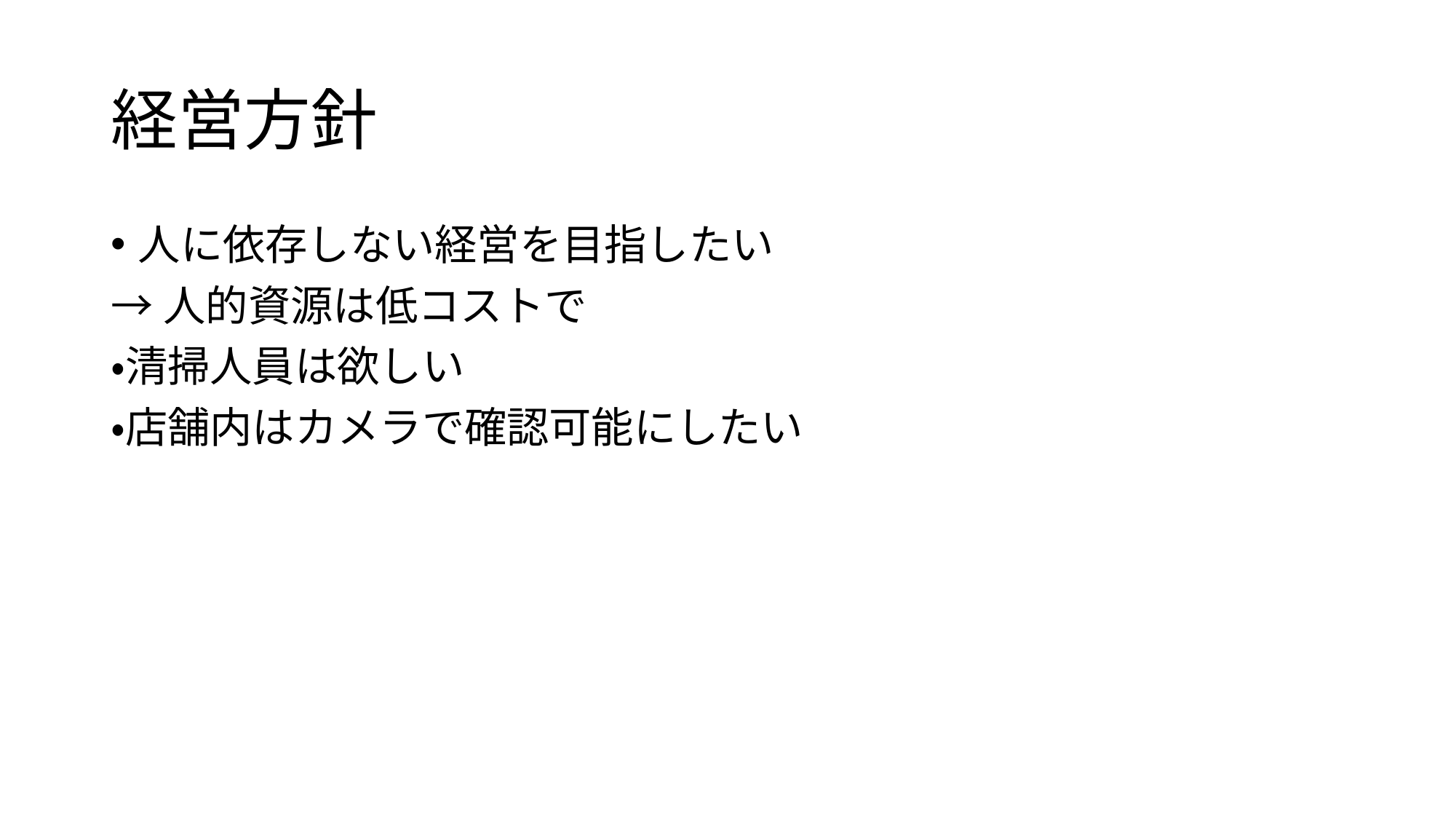

# 経営方針
人に依存しない経営を目指したい
→人的資源は低コストで
・清掃人員は欲しい
・店舗内はカメラで確認可能にしたい